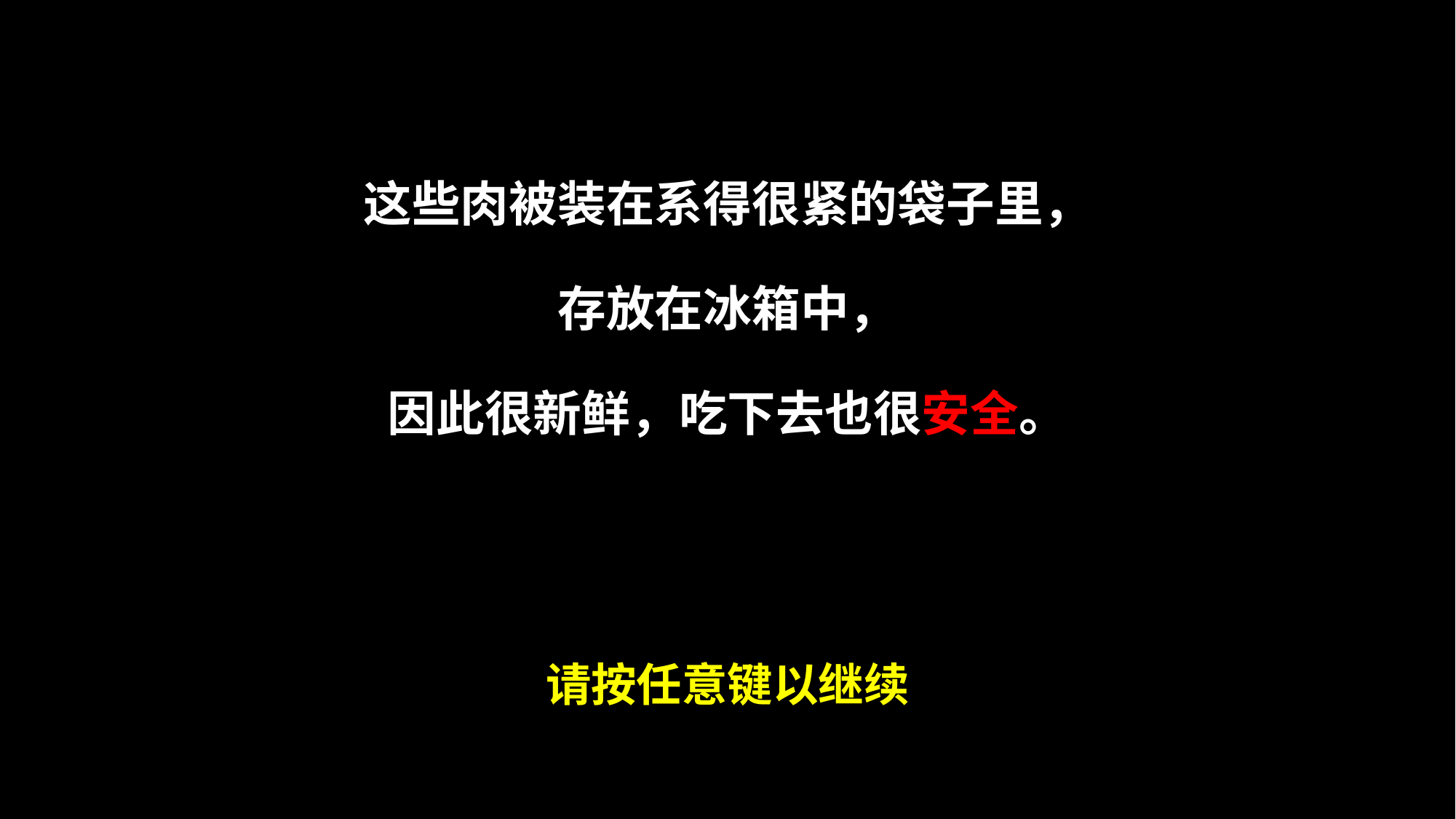

# 这些肉被装在系得很紧的袋子里， 存放在冰箱中， 因此很新鲜，吃下去也很安全。
请按任意键以继续